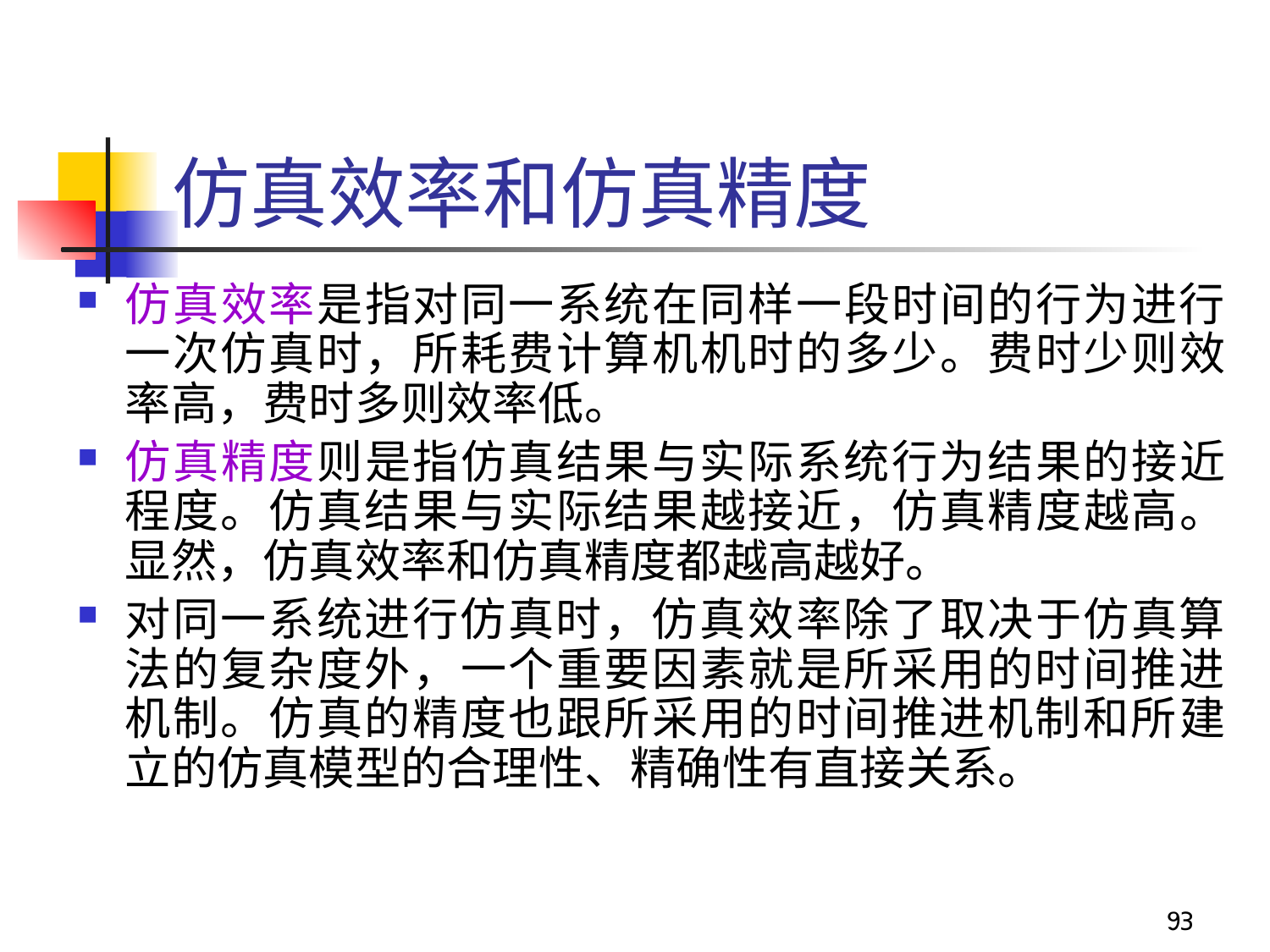

# 仿真效率和仿真精度
仿真效率是指对同一系统在同样一段时间的行为进行一次仿真时，所耗费计算机机时的多少。费时少则效率高，费时多则效率低。
仿真精度则是指仿真结果与实际系统行为结果的接近程度。仿真结果与实际结果越接近，仿真精度越高。显然，仿真效率和仿真精度都越高越好。
对同一系统进行仿真时，仿真效率除了取决于仿真算法的复杂度外，一个重要因素就是所采用的时间推进机制。仿真的精度也跟所采用的时间推进机制和所建立的仿真模型的合理性、精确性有直接关系。
93